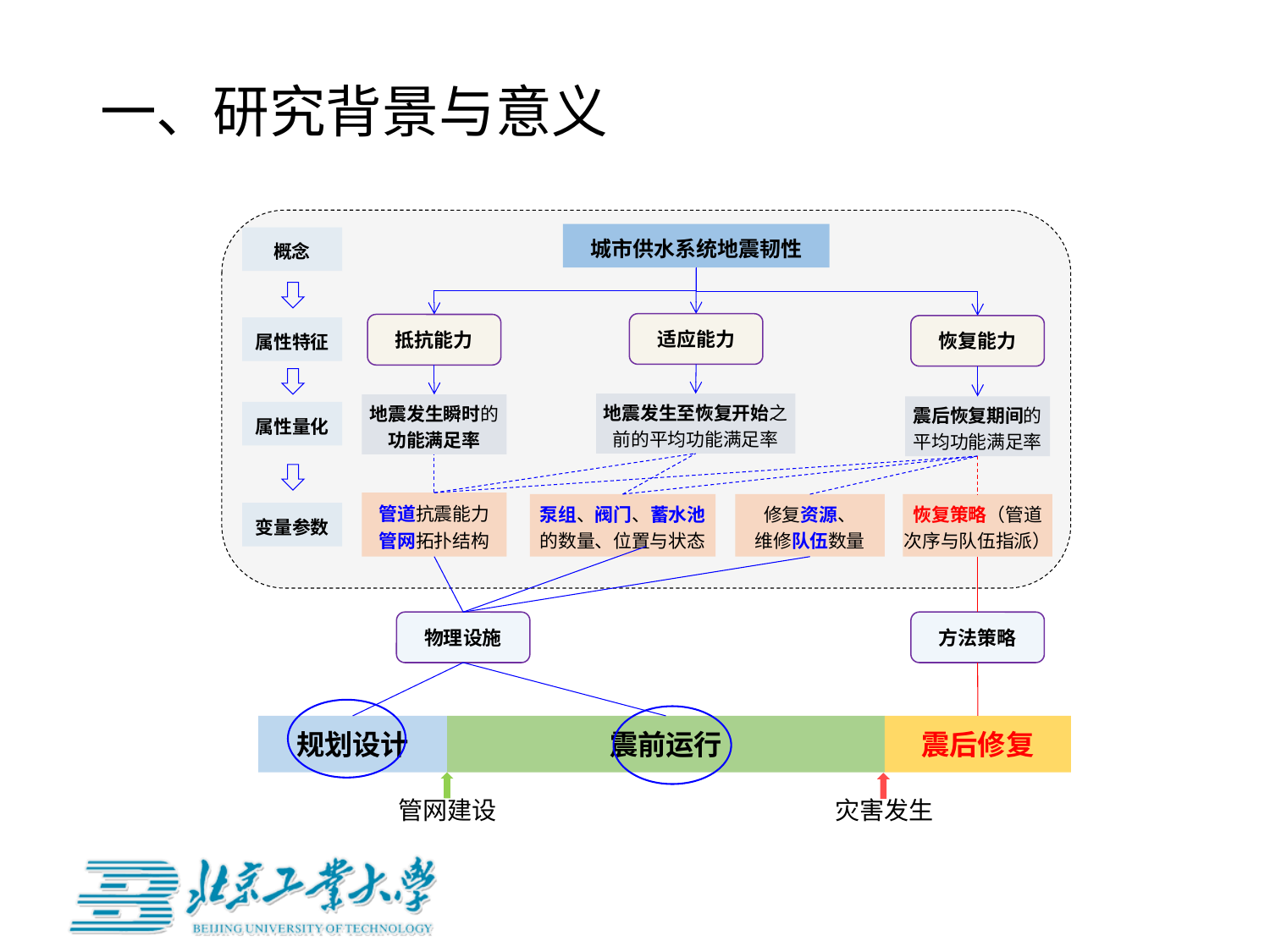

# 一、研究背景与意义

城市供水系统地震韧性
概念

适应能力
抵抗能力
恢复能力
属性特征

地震发生至恢复开始之前的平均功能满足率
地震发生瞬时的功能满足率
震后恢复期间的平均功能满足率
属性量化

管道抗震能力
管网拓扑结构
泵组、阀门、蓄水池的数量、位置与状态
修复资源、
维修队伍数量
恢复策略（管道
次序与队伍指派）
变量参数
物理设施
方法策略

震前运行
震后修复
规划设计

管网建设
灾害发生